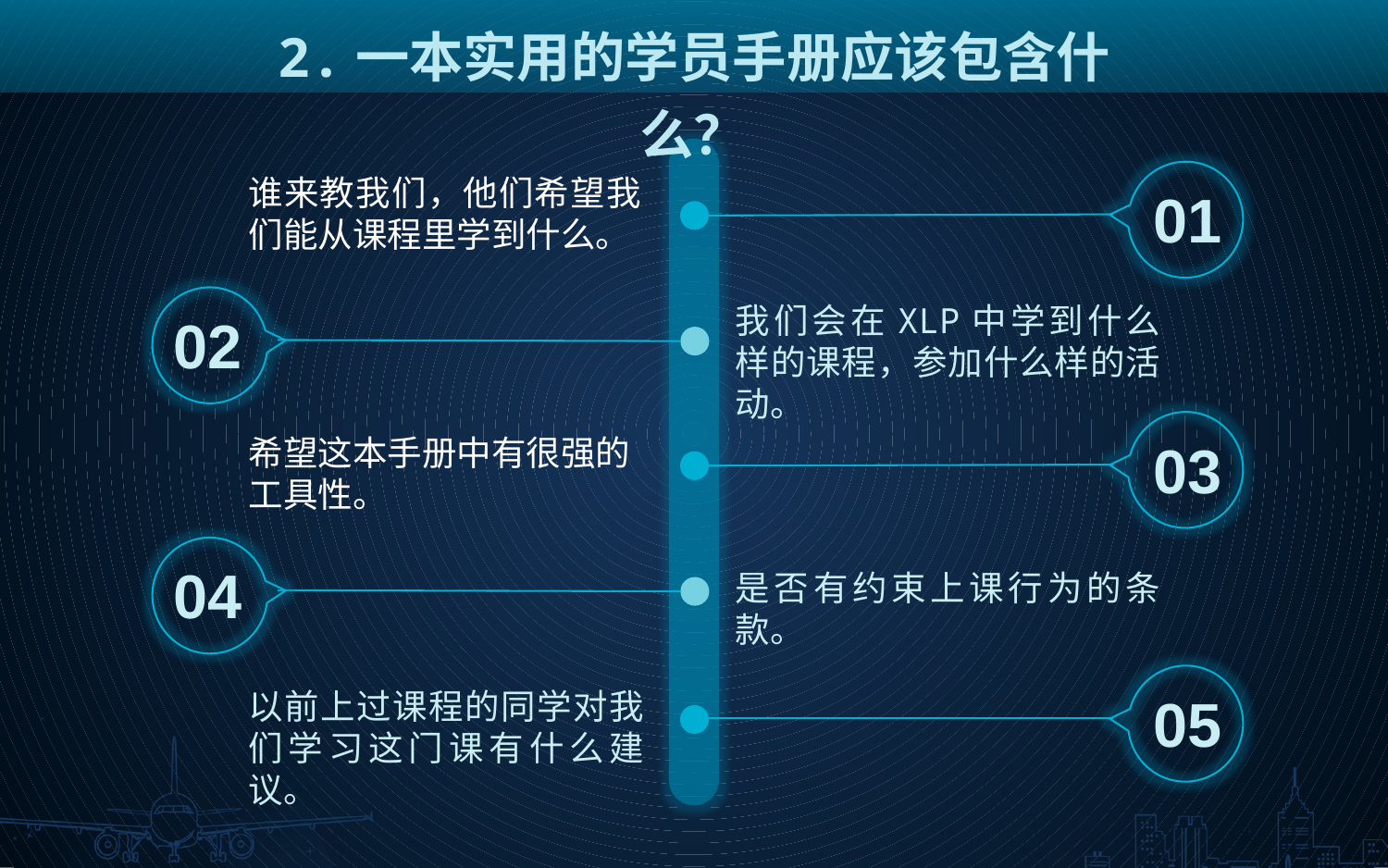

2.一本实用的学员手册应该包含什么？

01

谁来教我们，他们希望我们能从课程里学到什么。

02

我们会在XLP中学到什么样的课程，参加什么样的活动。

03

希望这本手册中有很强的工具性。

04

是否有约束上课行为的条款。

05

以前上过课程的同学对我们学习这门课有什么建议。